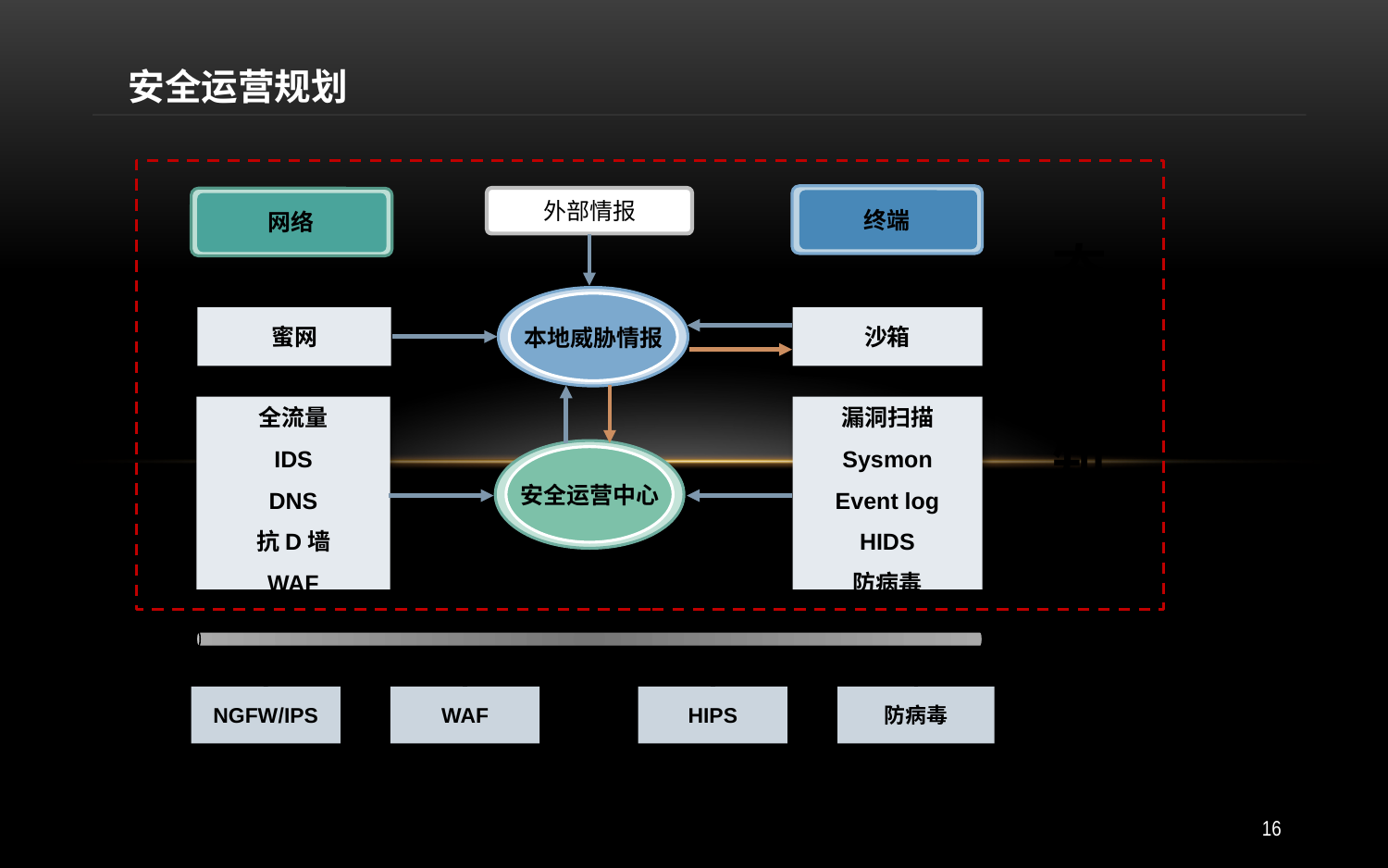

安全运营规划

态势感知

终端
外部情报

网络

本地威胁情报
蜜网
沙箱
全流量
IDS
DNS
抗D墙
WAF
漏洞扫描
Sysmon
Event log
HIDS
防病毒

安全运营中心

响应
NGFW/IPS
WAF
HIPS
防病毒
16